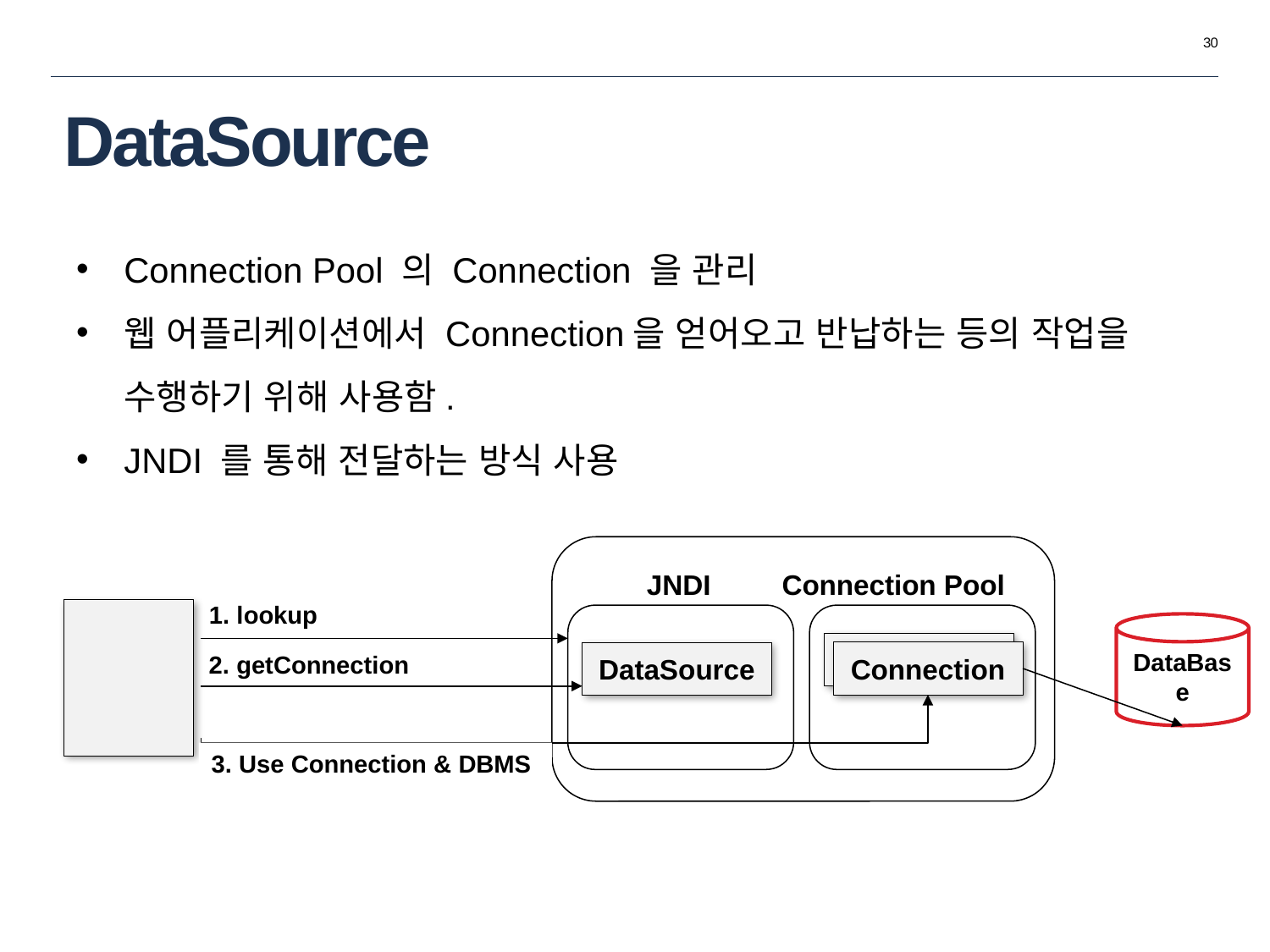

30
# DataSource
Connection Pool 의 Connection 을 관리
웹 어플리케이션에서 Connection을 얻어오고 반납하는 등의 작업을 수행하기 위해 사용함.
JNDI 를 통해 전달하는 방식 사용

Connection Pool
JNDI
1. lookup

DataSource

DataBase

Connection
2. getConnection
3. Use Connection & DBMS